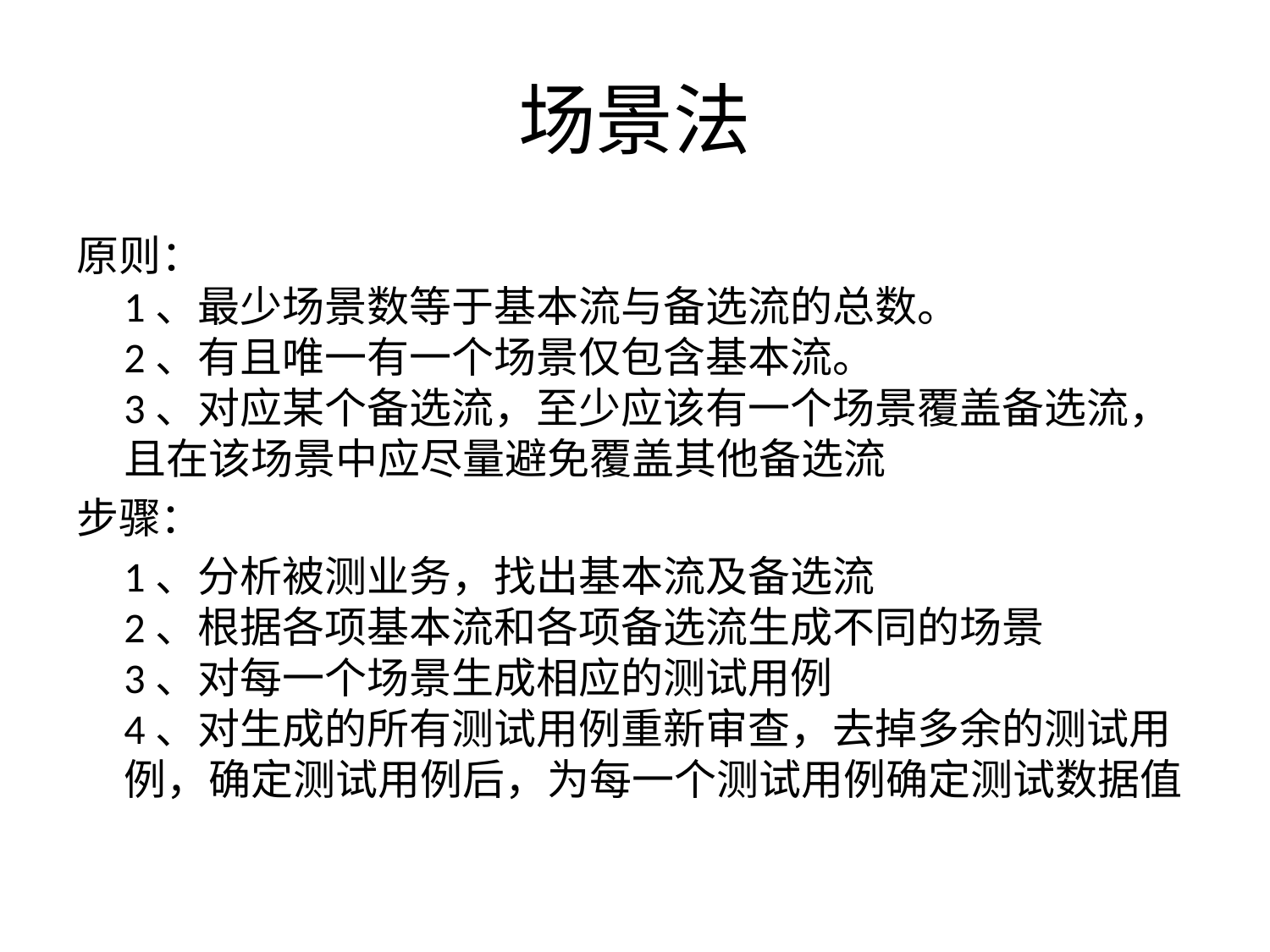

# 场景法
原则：
1、最少场景数等于基本流与备选流的总数。
2、有且唯一有一个场景仅包含基本流。
3、对应某个备选流，至少应该有一个场景覆盖备选流，且在该场景中应尽量避免覆盖其他备选流
步骤：
     1、分析被测业务，找出基本流及备选流
2、根据各项基本流和各项备选流生成不同的场景
3、对每一个场景生成相应的测试用例
4、对生成的所有测试用例重新审查，去掉多余的测试用例，确定测试用例后，为每一个测试用例确定测试数据值